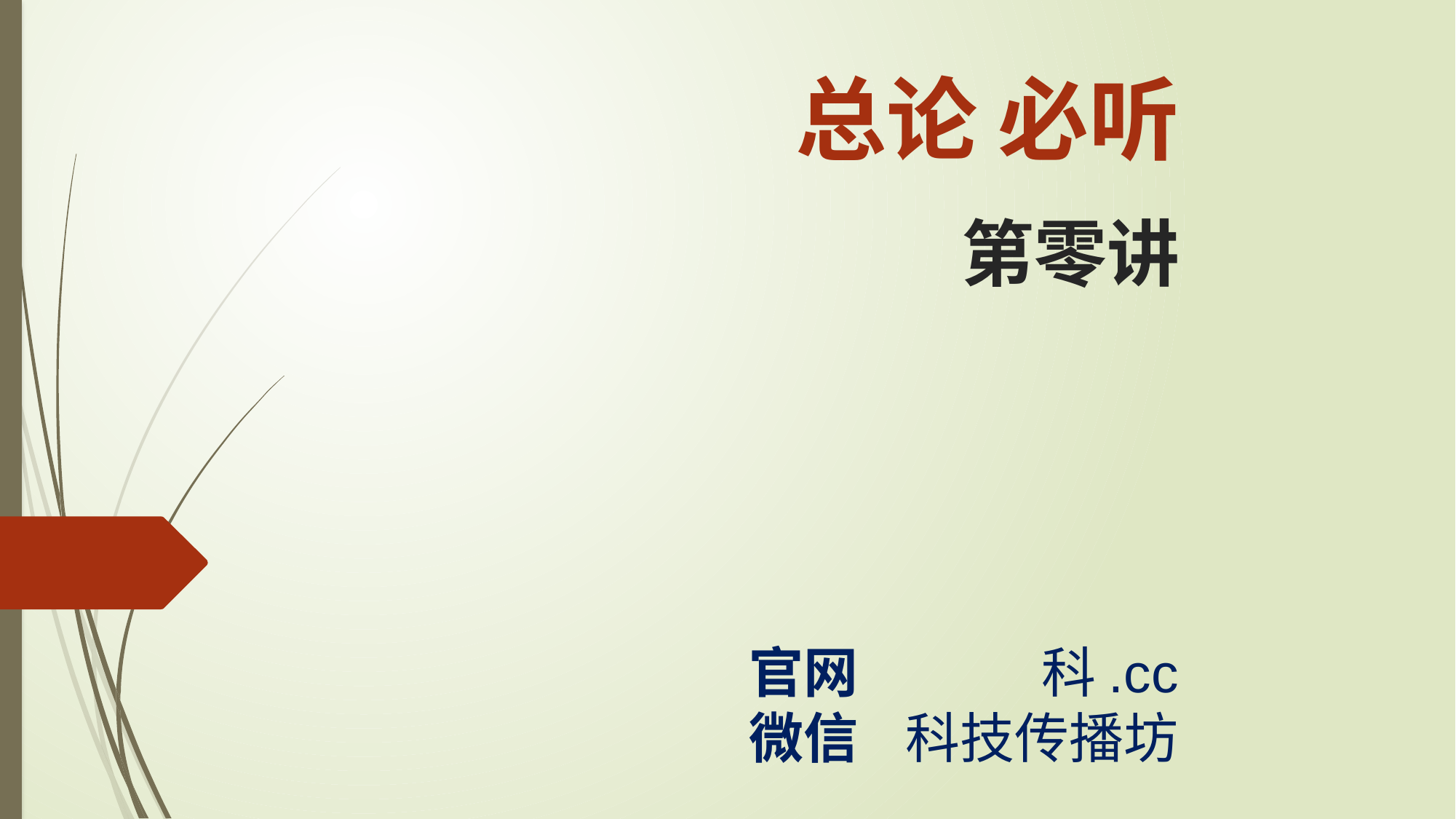

总论 必听

 第零讲
官网
微信
科.cc
科技传播坊